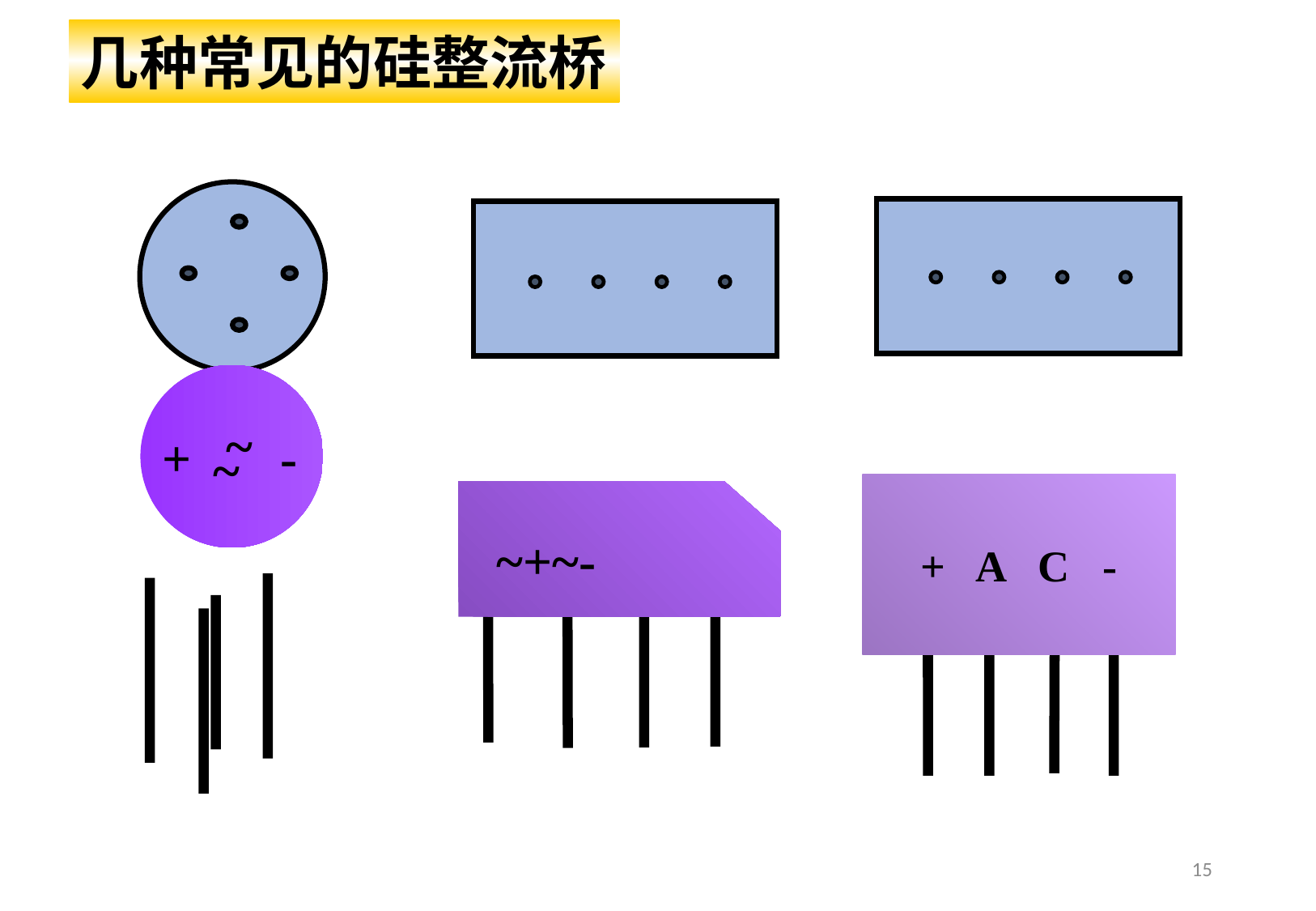

几种常见的硅整流桥

     ~
+       -
    ~
+   A   C   -

~+~-

15